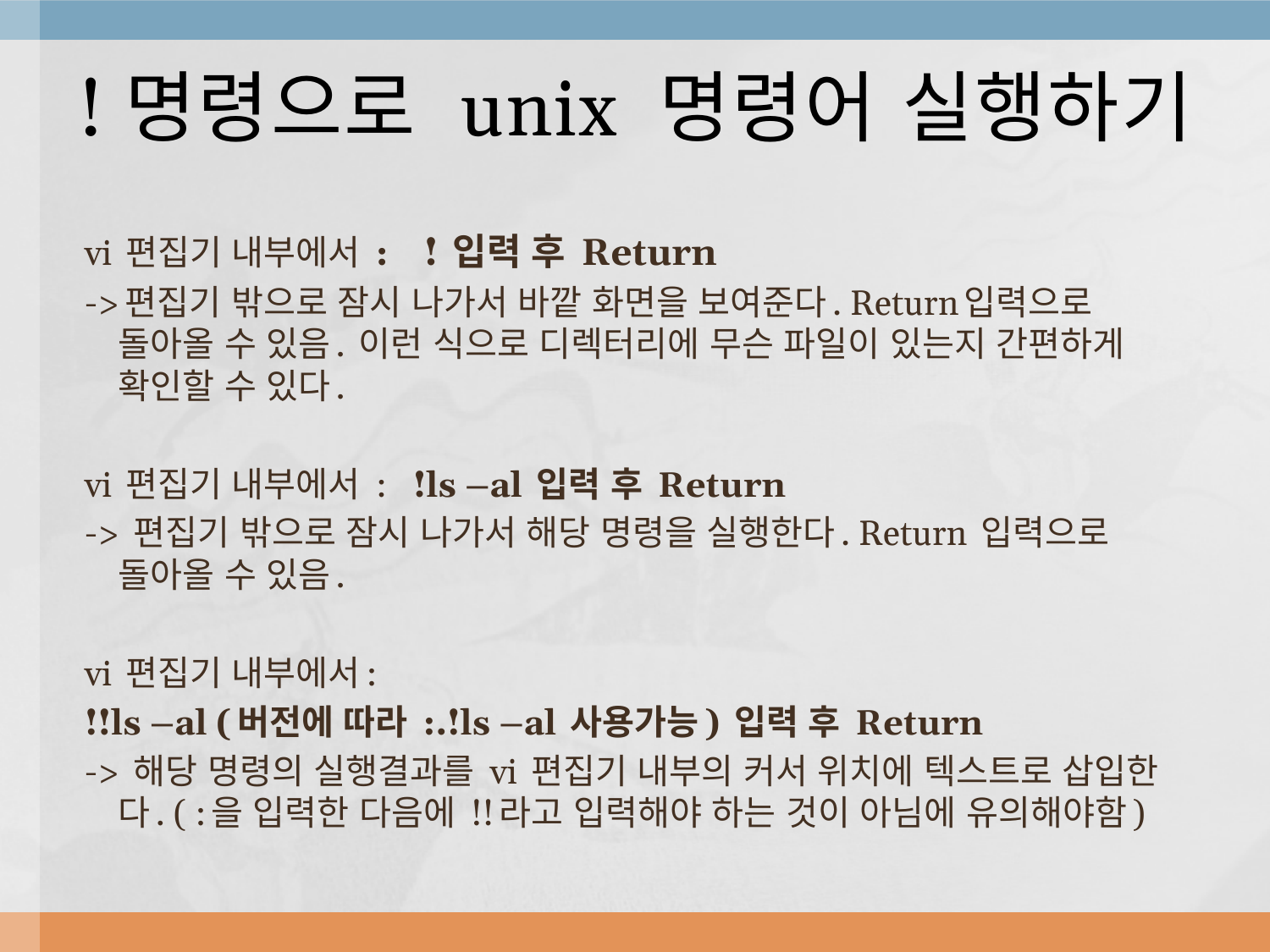

# !명령으로 unix 명령어 실행하기
 vi 편집기 내부에서 :    ! 입력 후 Return
 ->편집기 밖으로 잠시 나가서 바깥 화면을 보여준다. Return입력으로 돌아올 수 있음. 이런 식으로 디렉터리에 무슨 파일이 있는지 간편하게 확인할 수 있다.

 vi 편집기 내부에서 :   !ls –al 입력 후 Return
 -> 편집기 밖으로 잠시 나가서 해당 명령을 실행한다. Return 입력으로 돌아올 수 있음.

 vi 편집기 내부에서:
 !!ls –al (버전에 따라 :.!ls –al 사용가능) 입력 후 Return
 -> 해당 명령의 실행결과를 vi 편집기 내부의 커서 위치에 텍스트로 삽입한다. ( :을 입력한 다음에 !!라고 입력해야 하는 것이 아님에 유의해야함)